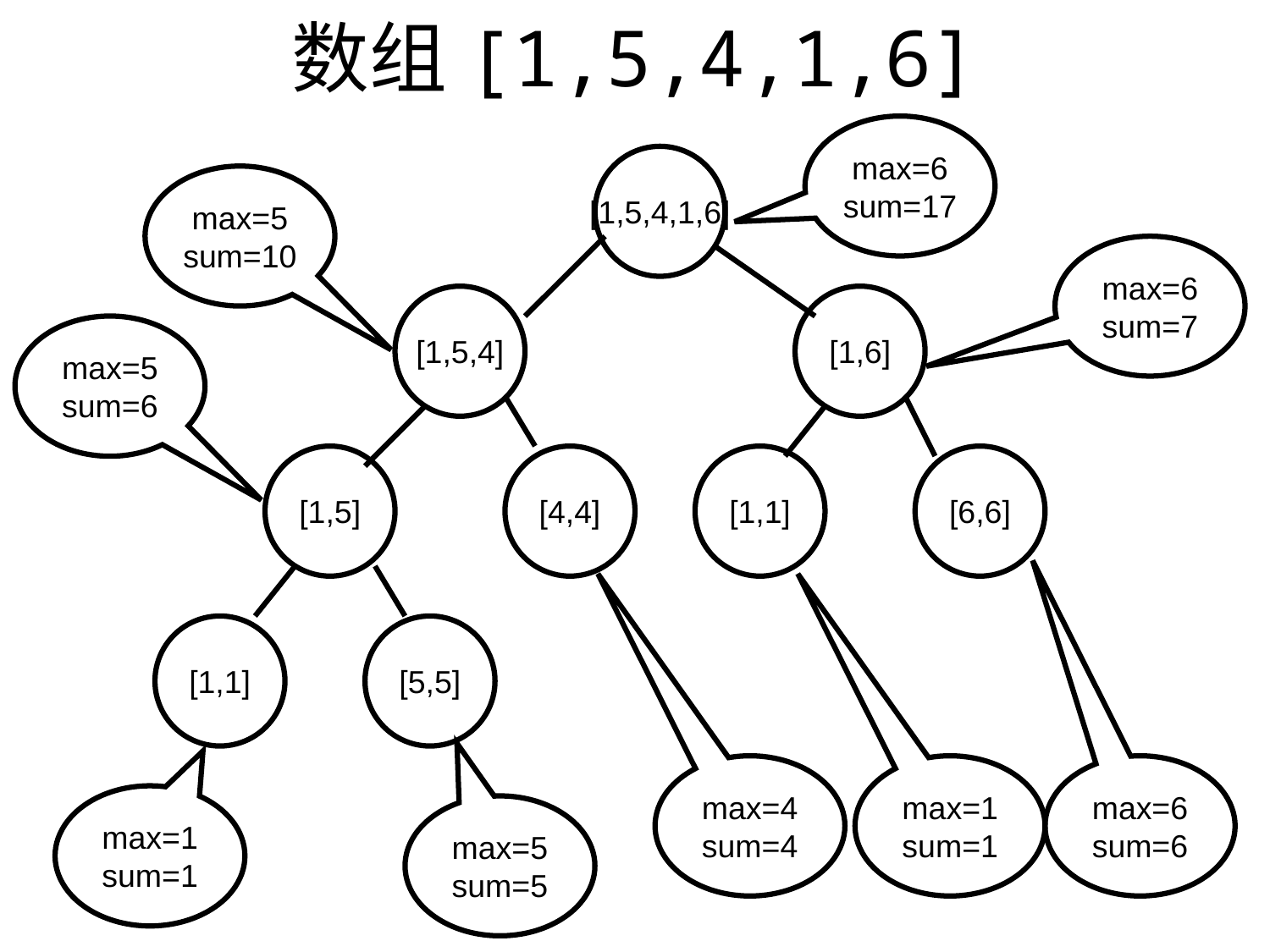

数组[1,5,4,1,6]
max=6
sum=17
[1,5,4,1,6]

[1,5,4]
[1,6]

[1,5]
[4,4]
[1,1]
[6,6]

[1,1]
[5,5]

max=5
sum=10
max=6
sum=7
max=5
sum=6
max=4
sum=4
max=1
sum=1
max=6
sum=6
max=1
sum=1
max=5
sum=5